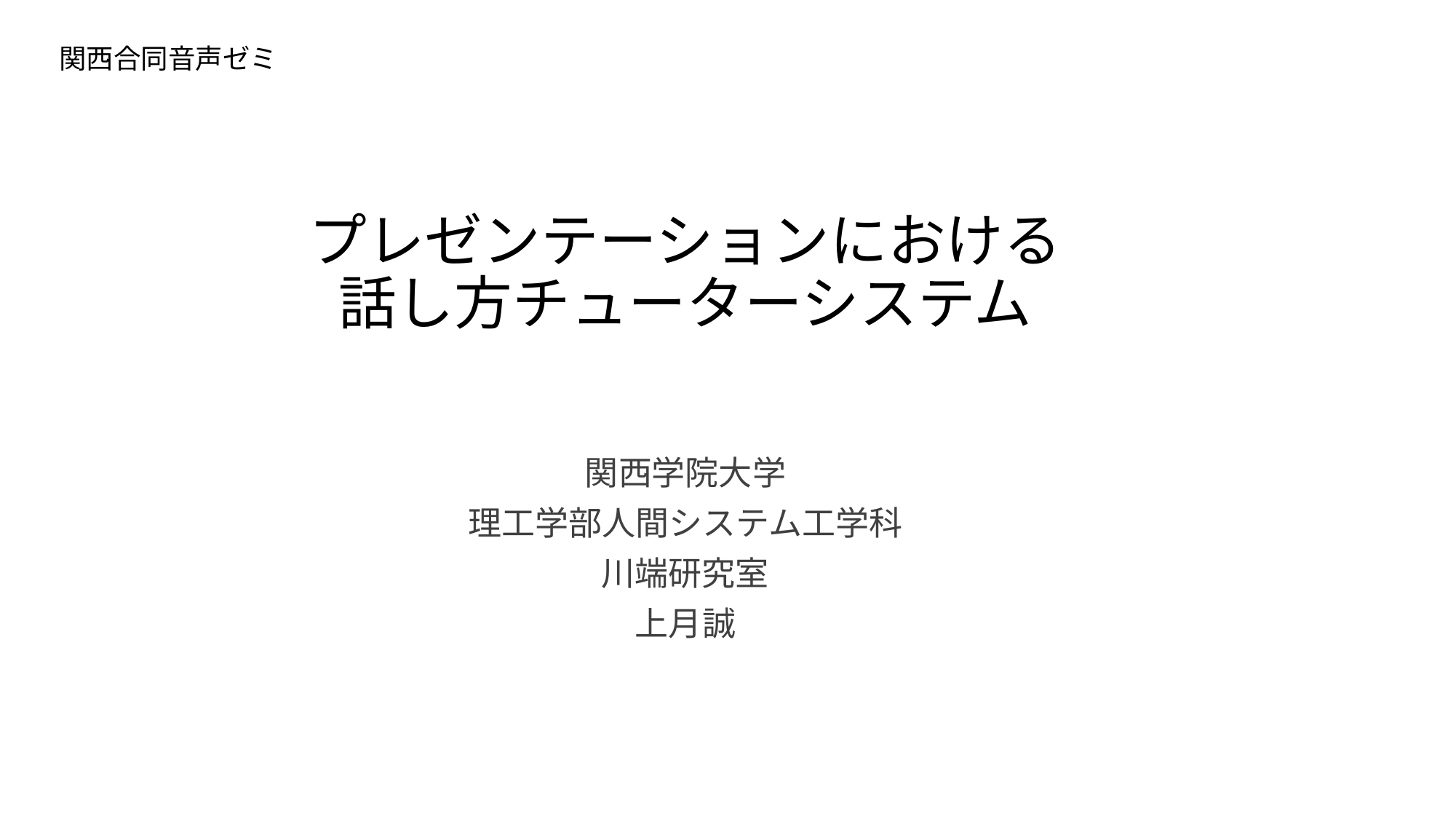

関西合同音声ゼミ
# プレゼンテーションにおける 話し方チューターシステム
関西学院大学
理工学部人間システム工学科
川端研究室
上月誠